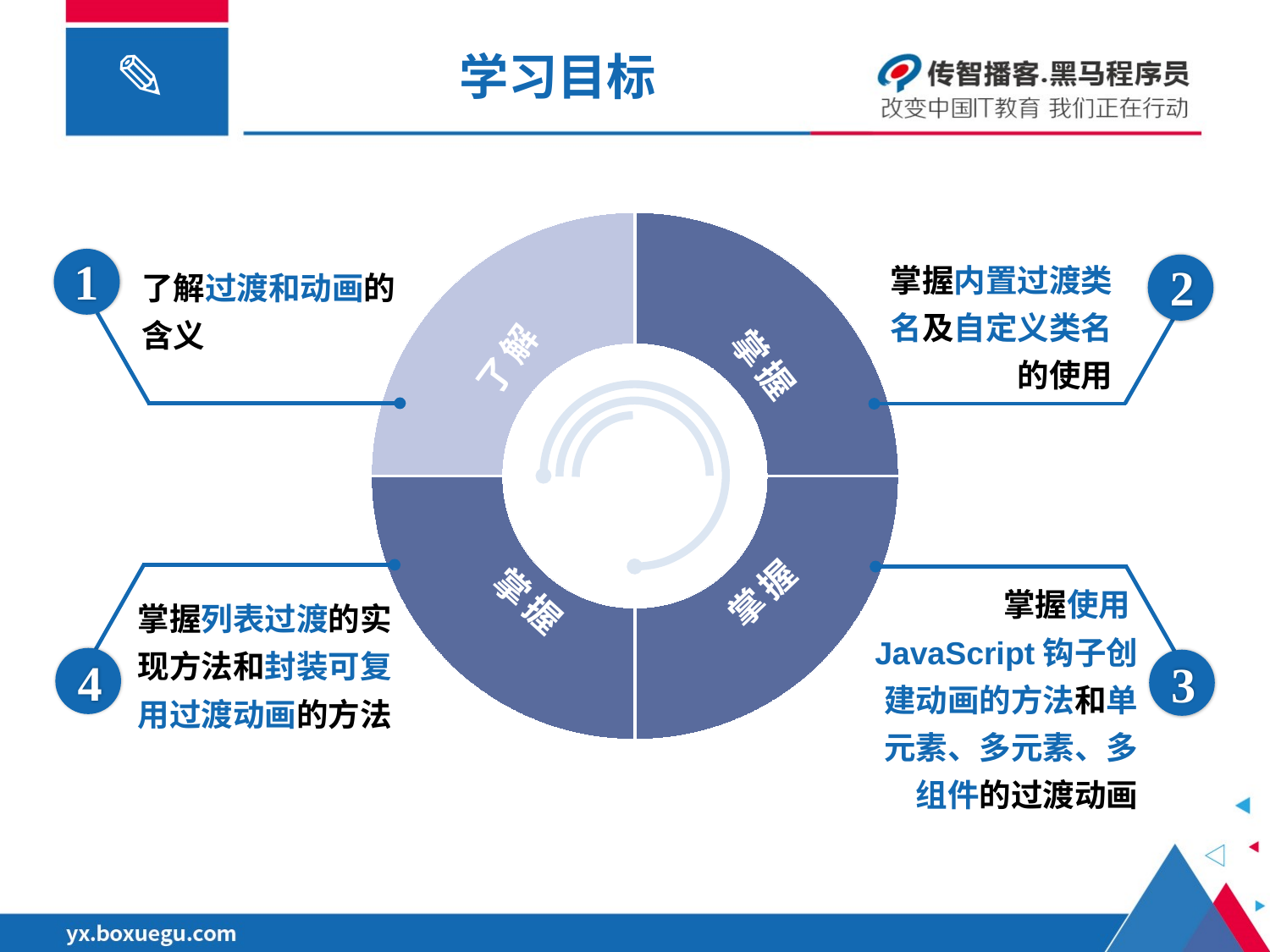

# 学习目标

### Chart

| Category | 销售额 |
|---|---|
| 熟悉知识 | 2.0 |
| 熟悉知识 | 2.0 |
| 熟悉知识 | 2.0 |
| 熟悉知识 | 2.0 |
了解
掌握

掌握
掌握内置过渡类名及自定义类名的使用
2

1

了解过渡和动画的含义
掌握列表过渡的实现方法和封装可复用过渡动画的方法
4

掌握使用JavaScript钩子创建动画的方法和单元素、多元素、多组件的过渡动画
3